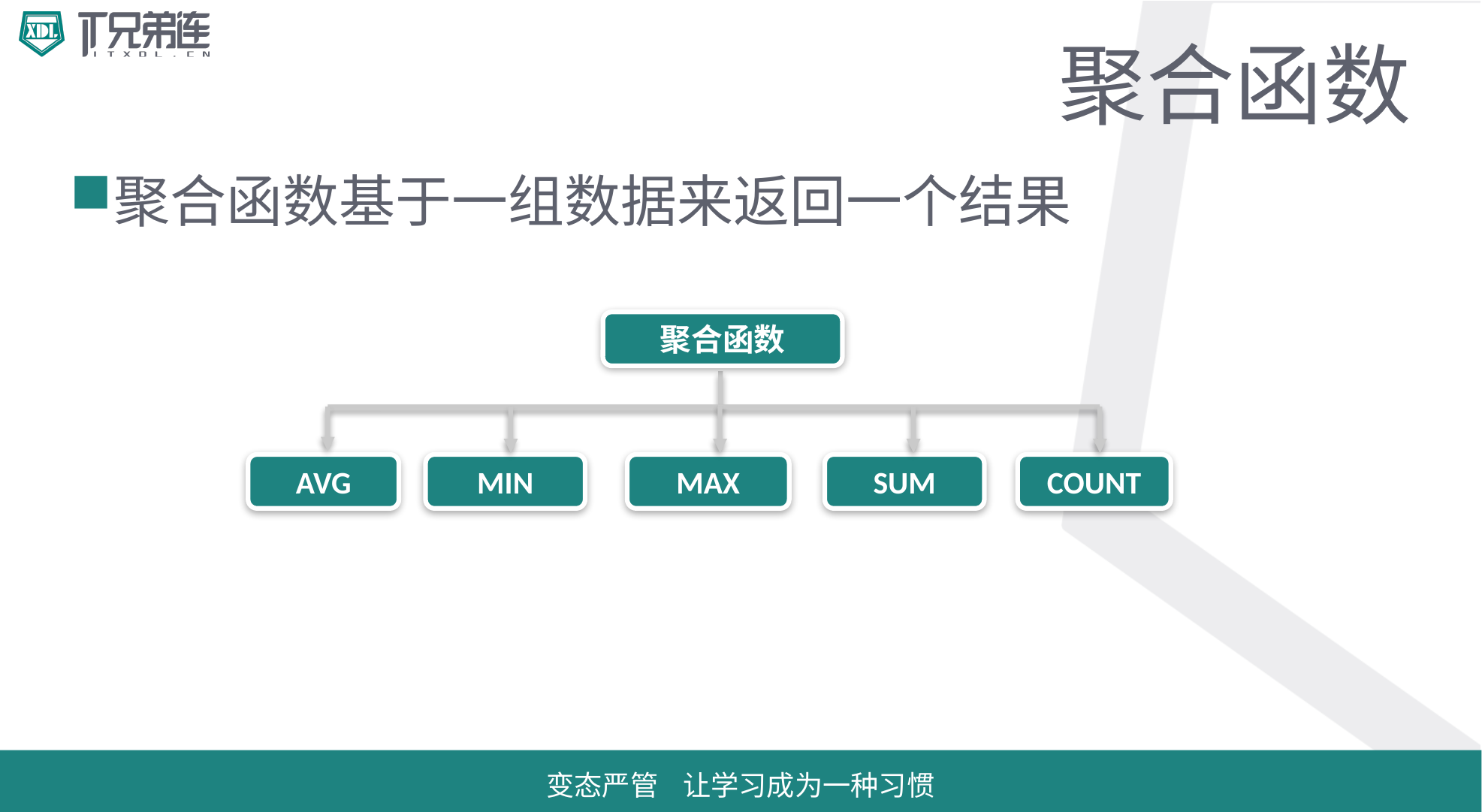

# 聚合函数
聚合函数基于一组数据来返回一个结果

聚合函数

AVG
MIN
MAX
SUM
COUNT